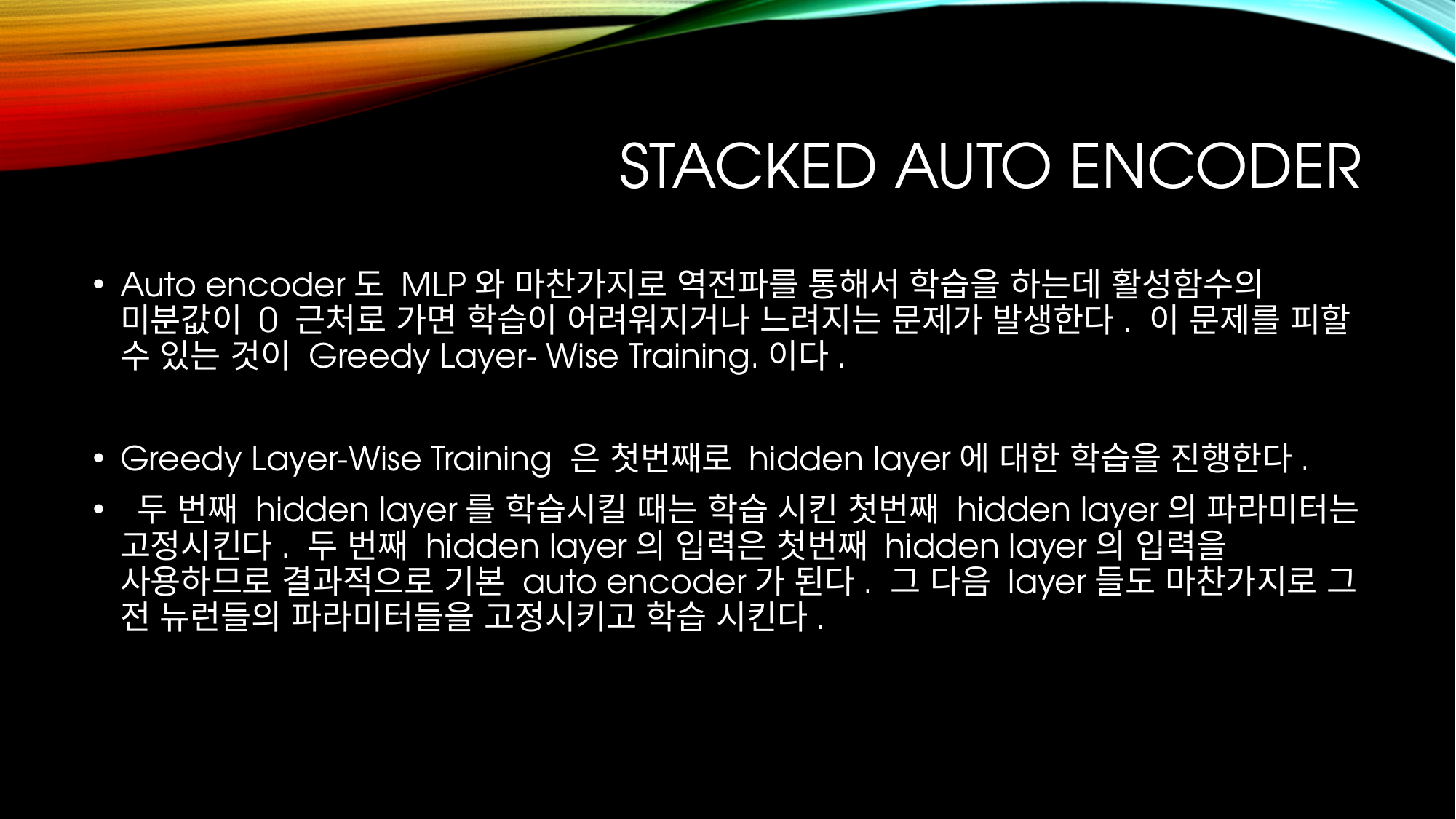

# Stacked auto encoder
Auto encoder도 MLP와 마찬가지로 역전파를 통해서 학습을 하는데 활성함수의 미분값이 0 근처로 가면 학습이 어려워지거나 느려지는 문제가 발생한다. 이 문제를 피할 수 있는 것이 Greedy Layer- Wise Training.이다.

Greedy Layer-Wise Training 은 첫번째로 hidden layer에 대한 학습을 진행한다.
 두 번째 hidden layer를 학습시킬 때는 학습 시킨 첫번째 hidden layer의 파라미터는 고정시킨다. 두 번째 hidden layer의 입력은 첫번째 hidden layer의 입력을 사용하므로 결과적으로 기본 auto encoder가 된다. 그 다음 layer들도 마찬가지로 그 전 뉴런들의 파라미터들을 고정시키고 학습 시킨다.